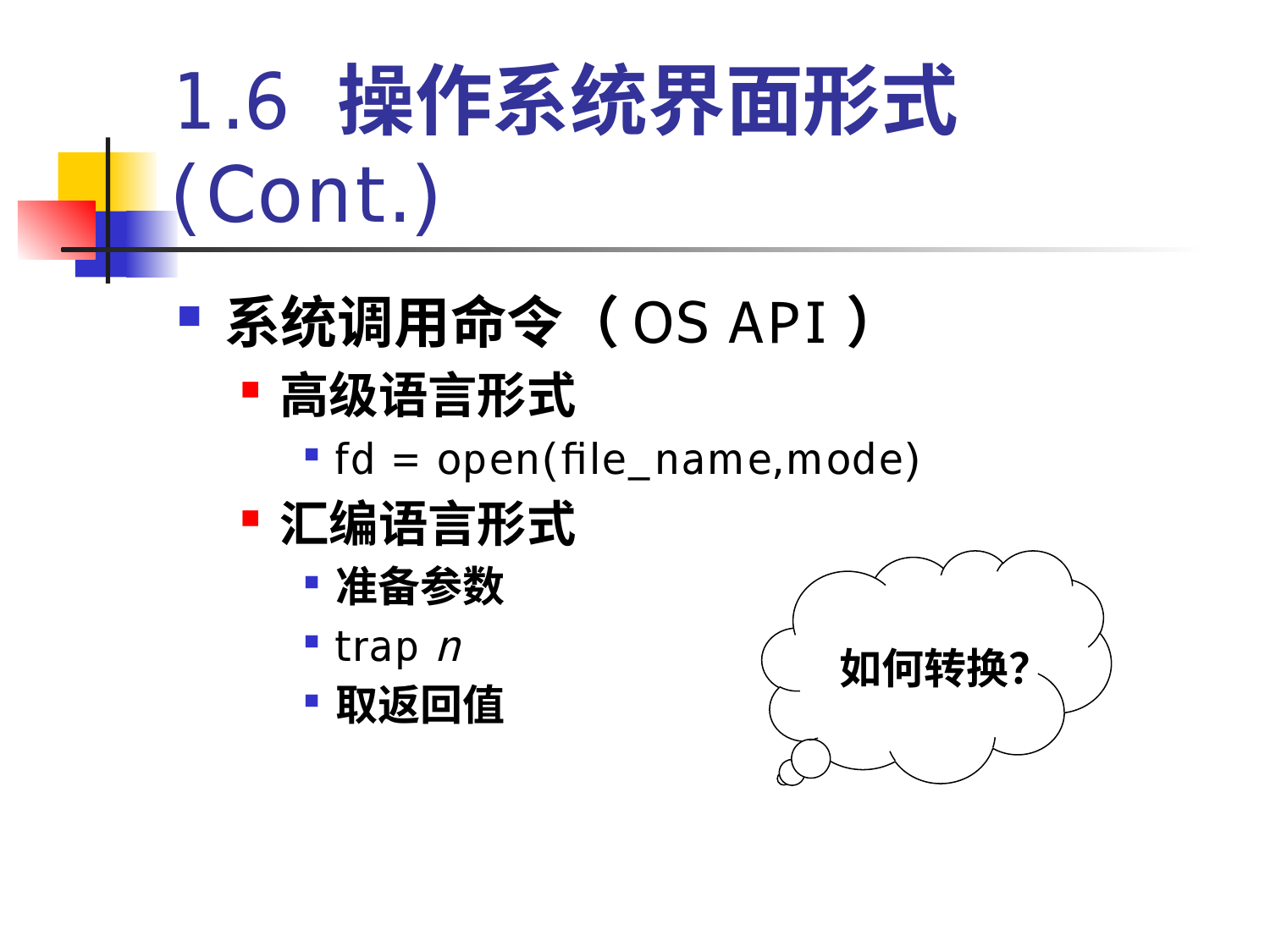

# 1.6 操作系统界面形式(Cont.)
系统调用命令（OS API）
高级语言形式
fd = open(file_name,mode)
汇编语言形式
准备参数
trap n
取返回值

如何转换？